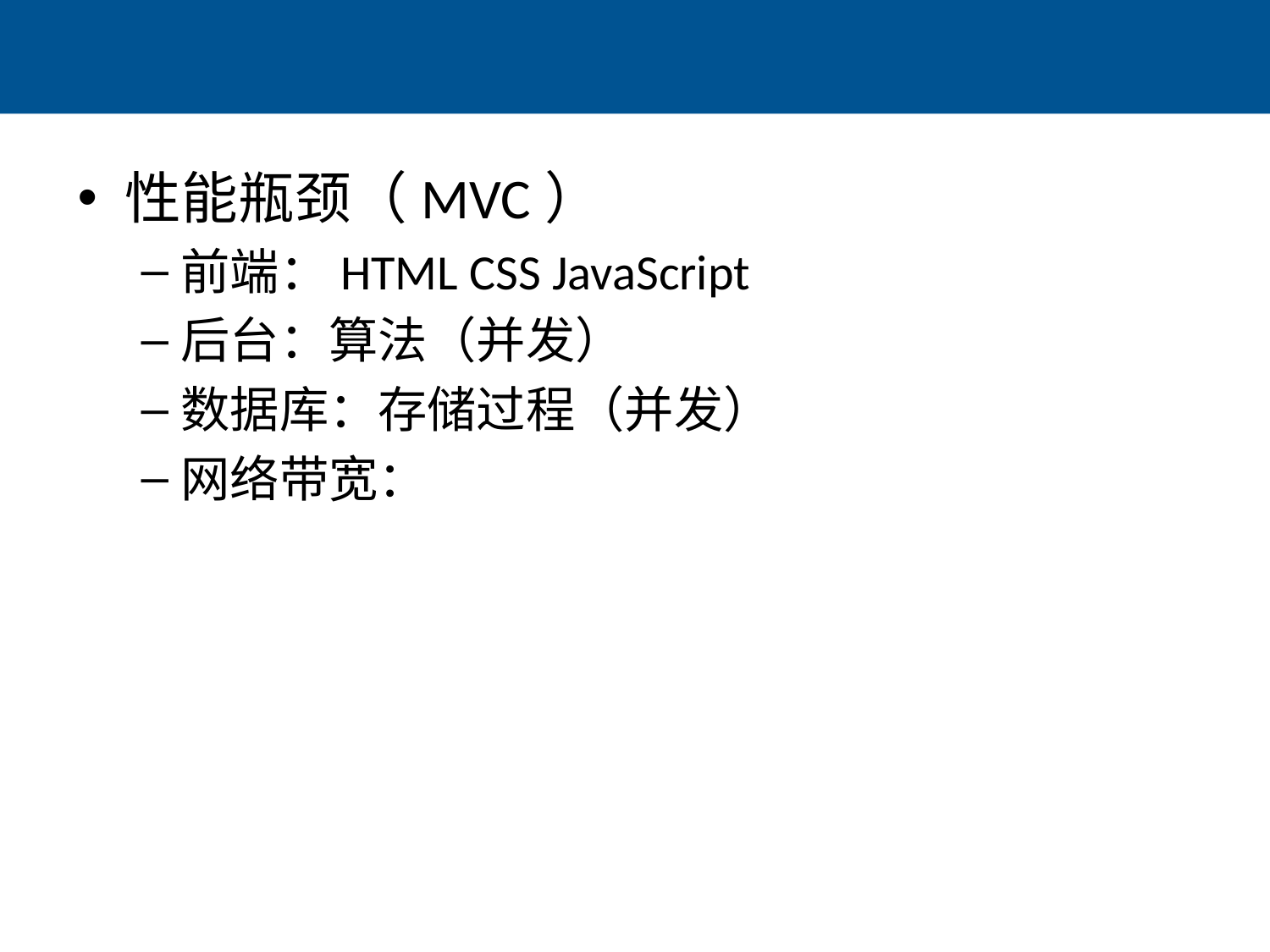

#
性能瓶颈（MVC）
前端：HTML CSS JavaScript
后台：算法（并发）
数据库：存储过程（并发）
网络带宽：